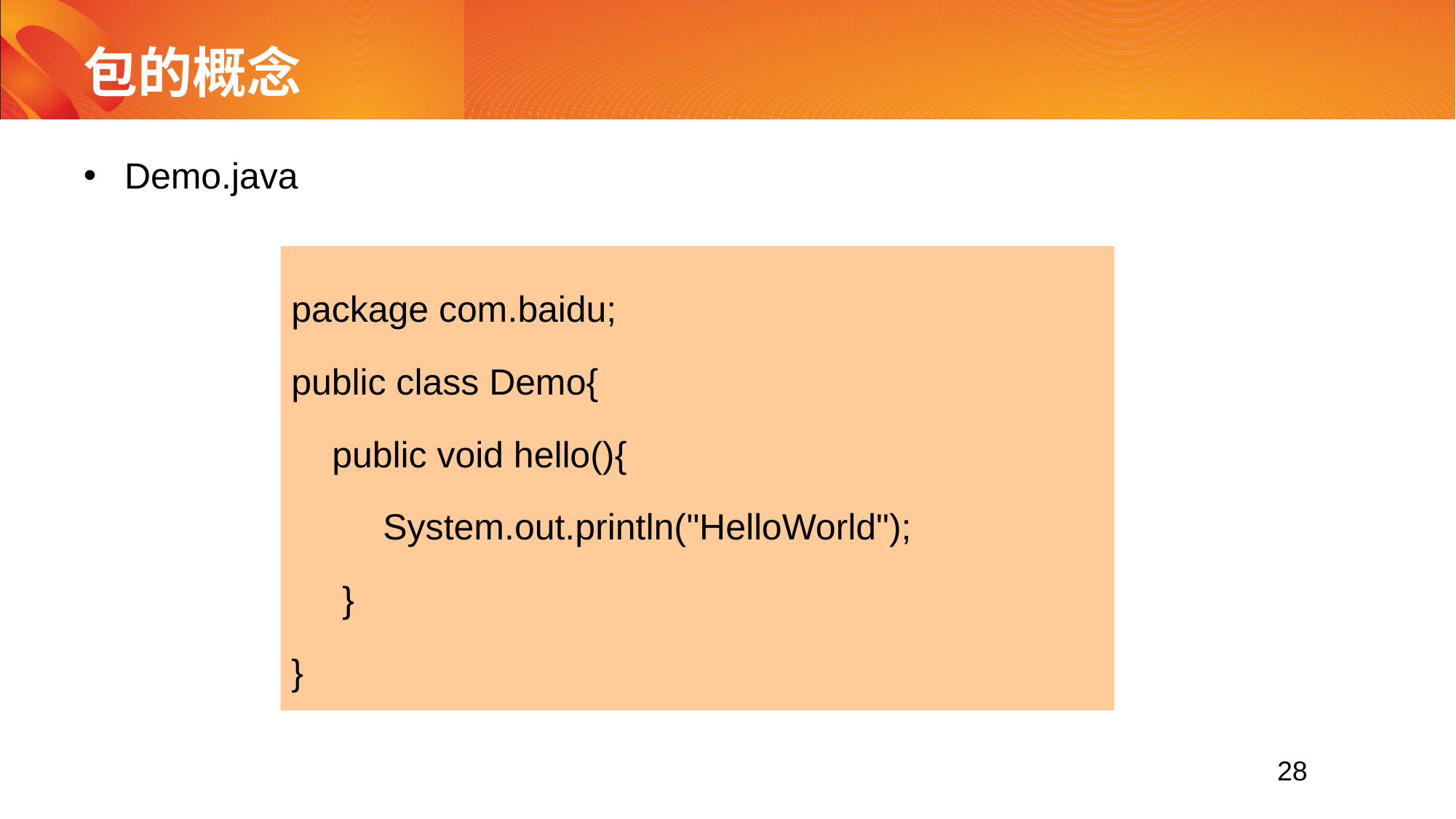

# 包的概念
Demo.java

package com.baidu;
public class Demo{
    public void hello(){
         System.out.println("HelloWorld");
     }
}